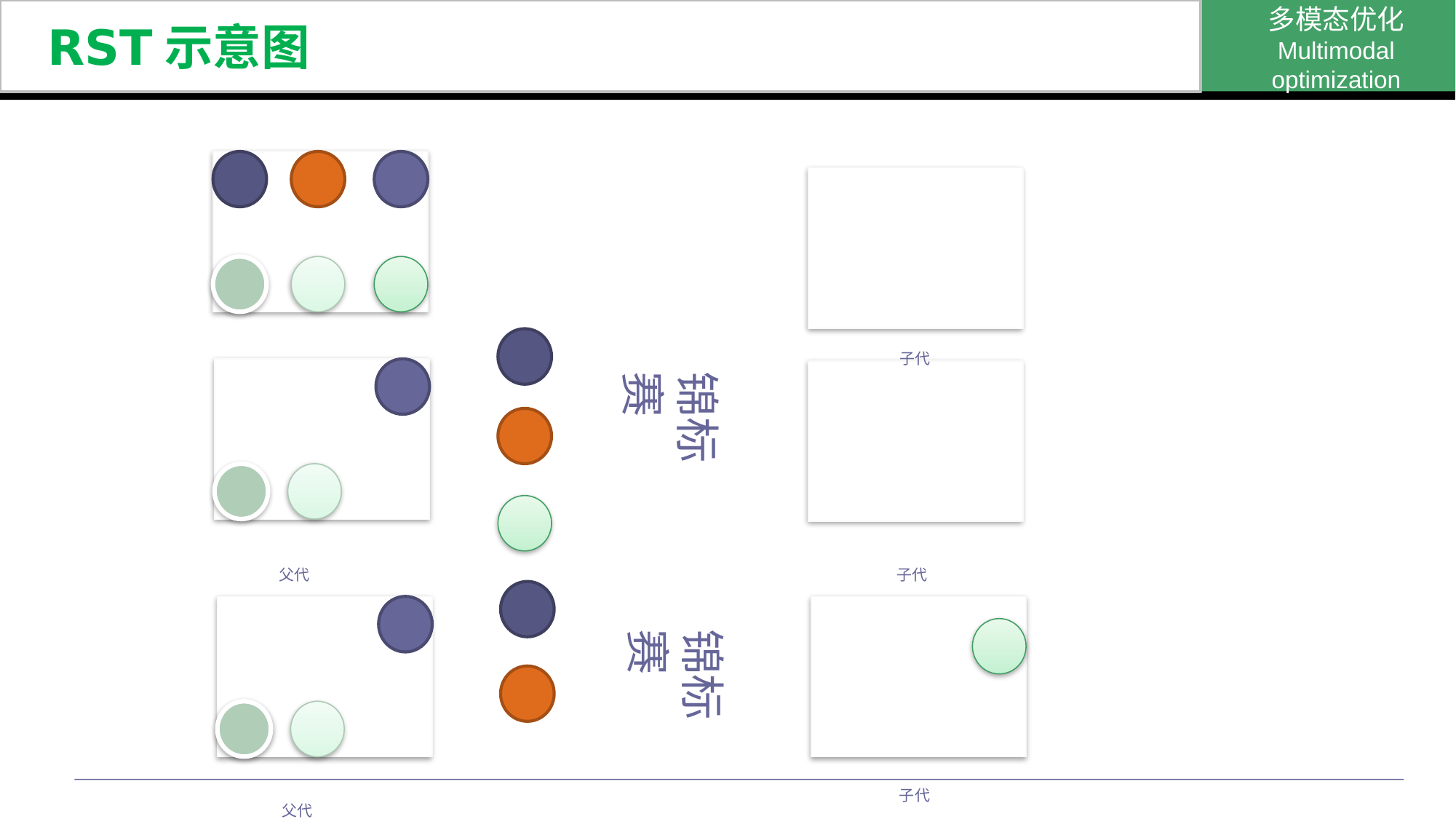

多模态优化
Multimodal optimization
# RST示意图

子代
父代

锦标赛

父代
子代

锦标赛

子代
父代